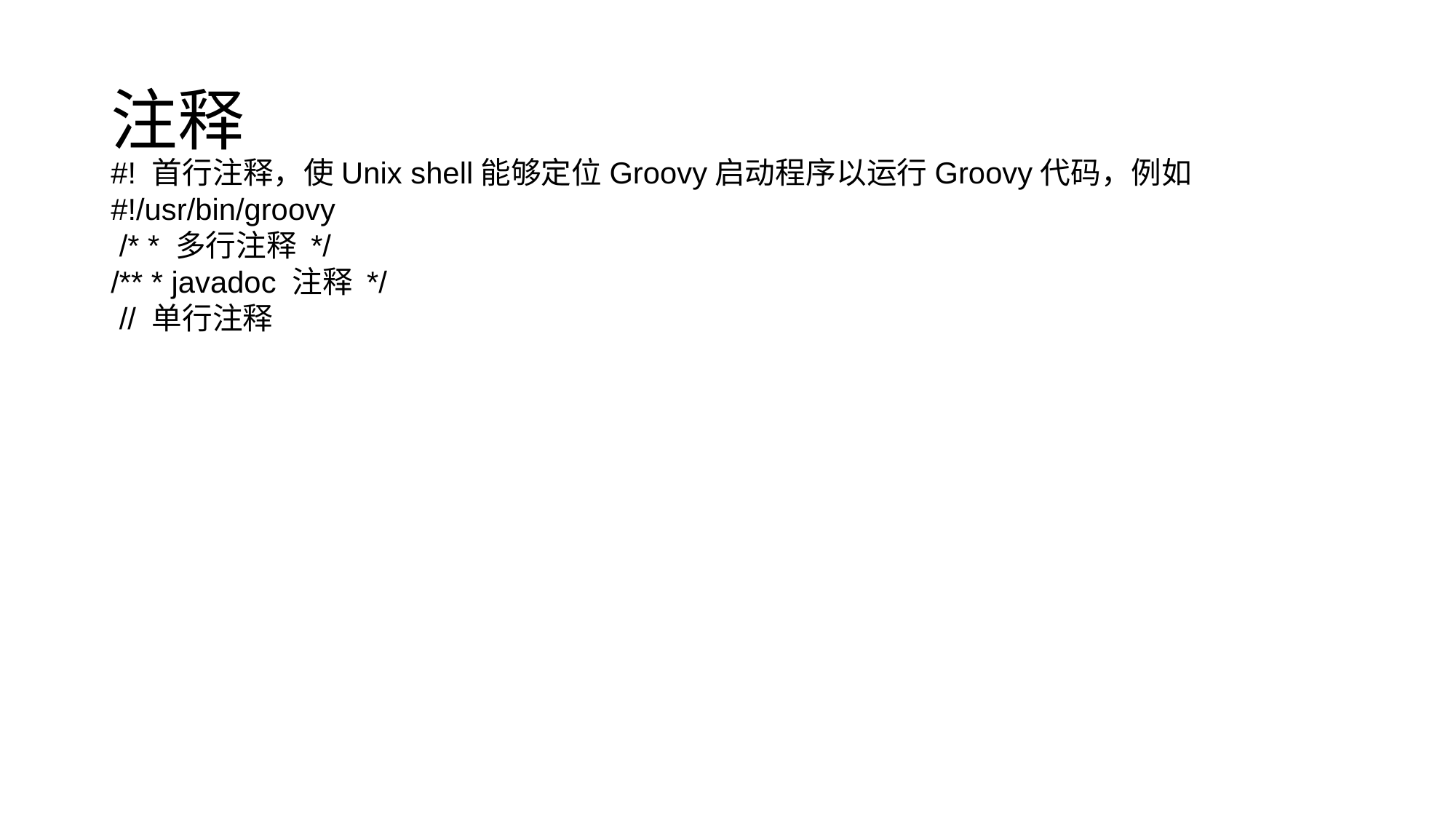

# 注释
#! 首行注释，使Unix shell能够定位Groovy启动程序以运行Groovy代码，例如 #!/usr/bin/groovy
 /* * 多行注释 */
/** * javadoc 注释 */
 // 单行注释